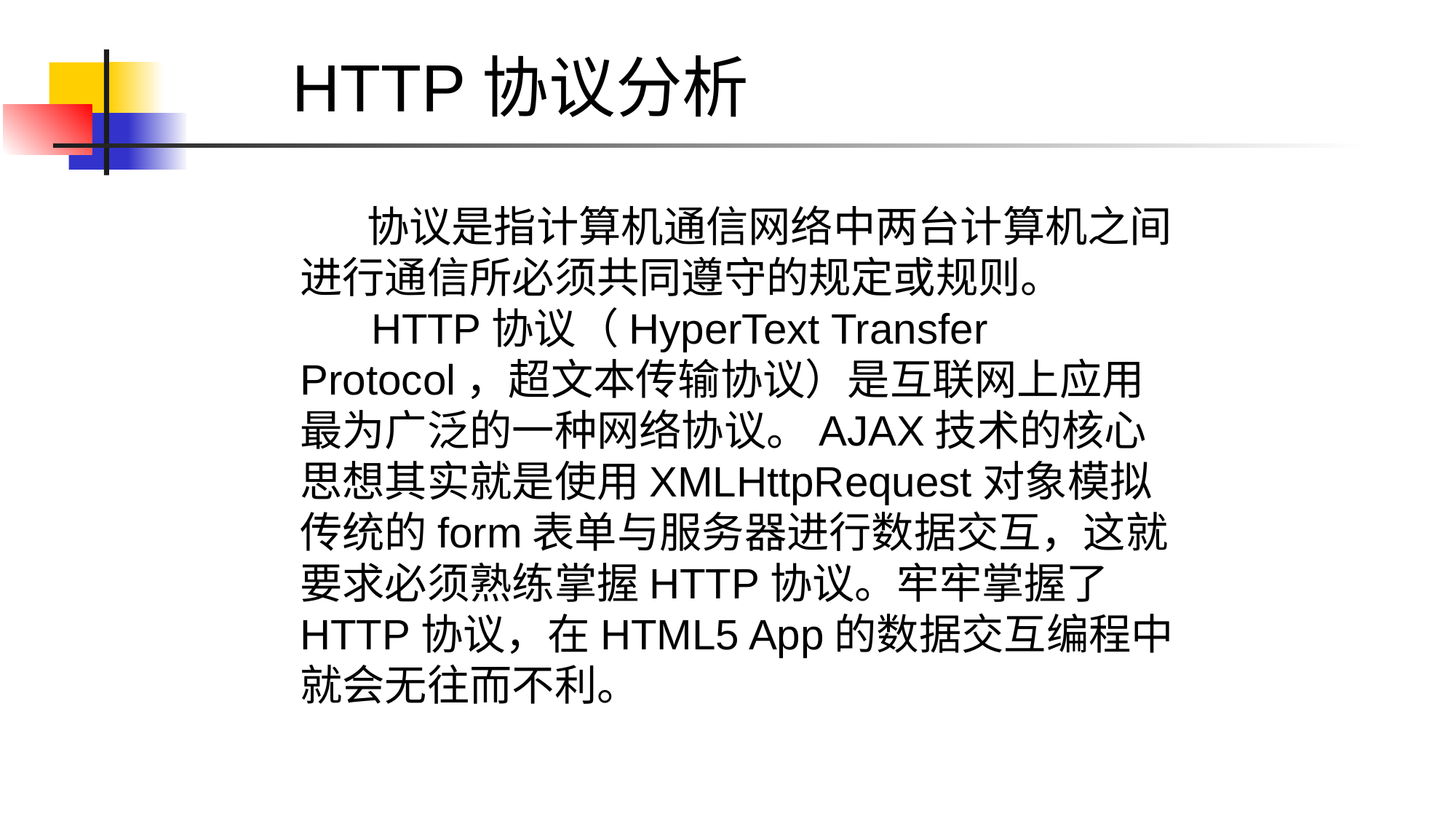

HTTP协议分析
      协议是指计算机通信网络中两台计算机之间进行通信所必须共同遵守的规定或规则。
      HTTP协议（HyperText Transfer Protocol，超文本传输协议）是互联网上应用最为广泛的一种网络协议。AJAX技术的核心思想其实就是使用XMLHttpRequest对象模拟传统的form表单与服务器进行数据交互，这就要求必须熟练掌握HTTP协议。牢牢掌握了HTTP协议，在HTML5 App的数据交互编程中就会无往而不利。